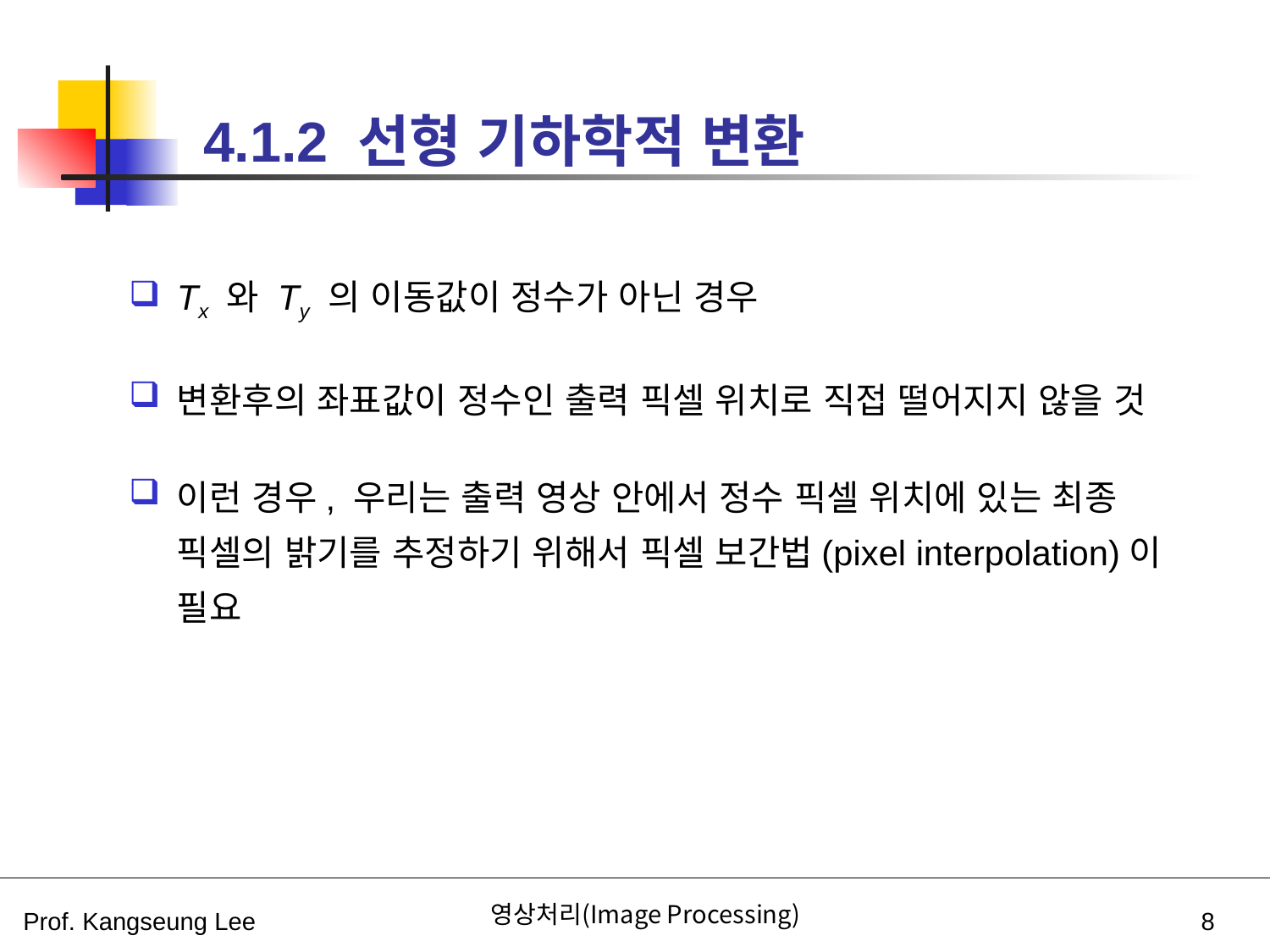

# 4.1.2 선형 기하학적 변환
Tx 와 Ty 의 이동값이 정수가 아닌 경우
변환후의 좌표값이 정수인 출력 픽셀 위치로 직접 떨어지지 않을 것
이런 경우, 우리는 출력 영상 안에서 정수 픽셀 위치에 있는 최종 픽셀의 밝기를 추정하기 위해서 픽셀 보간법(pixel interpolation)이 필요

영상처리(Image Processing)
8